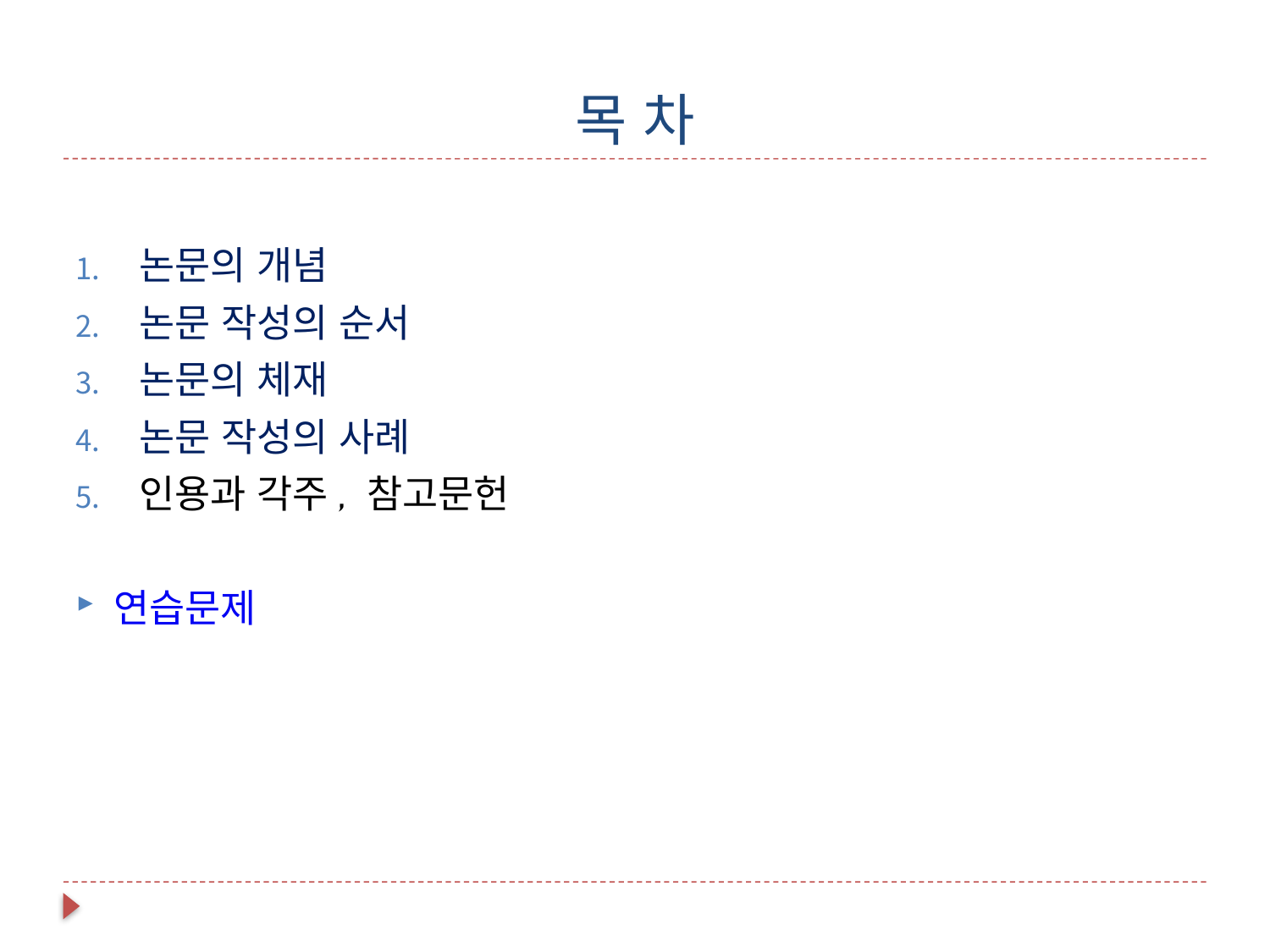

# 목 차

논문의 개념
논문 작성의 순서
논문의 체재
논문 작성의 사례
인용과 각주, 참고문헌

연습문제